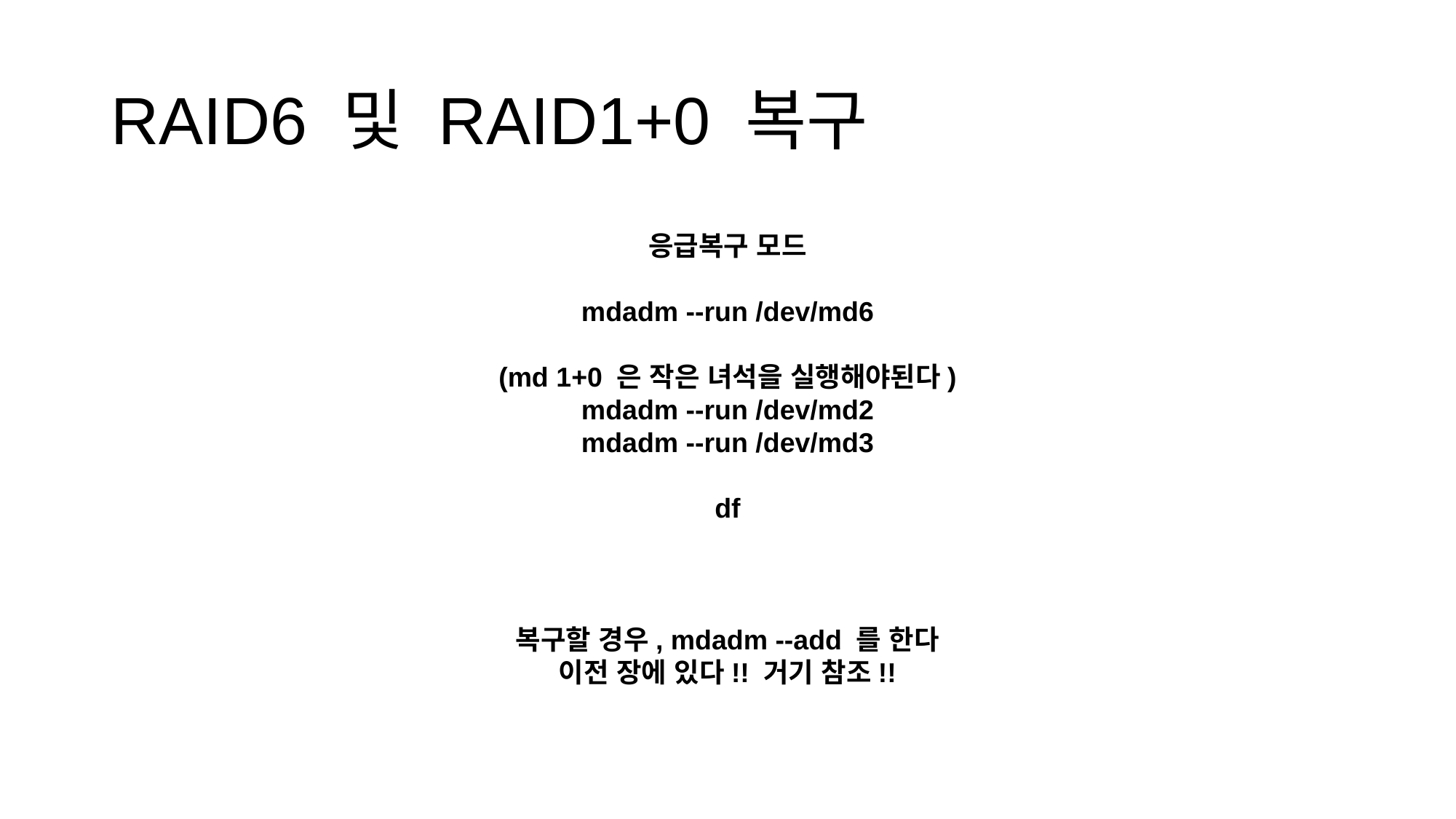

# RAID6 및 RAID1+0 복구
응급복구 모드

mdadm --run /dev/md6

(md 1+0 은 작은 녀석을 실행해야된다)
mdadm --run /dev/md2
mdadm --run /dev/md3

df
복구할 경우, mdadm --add 를 한다
이전 장에 있다!! 거기 참조!!